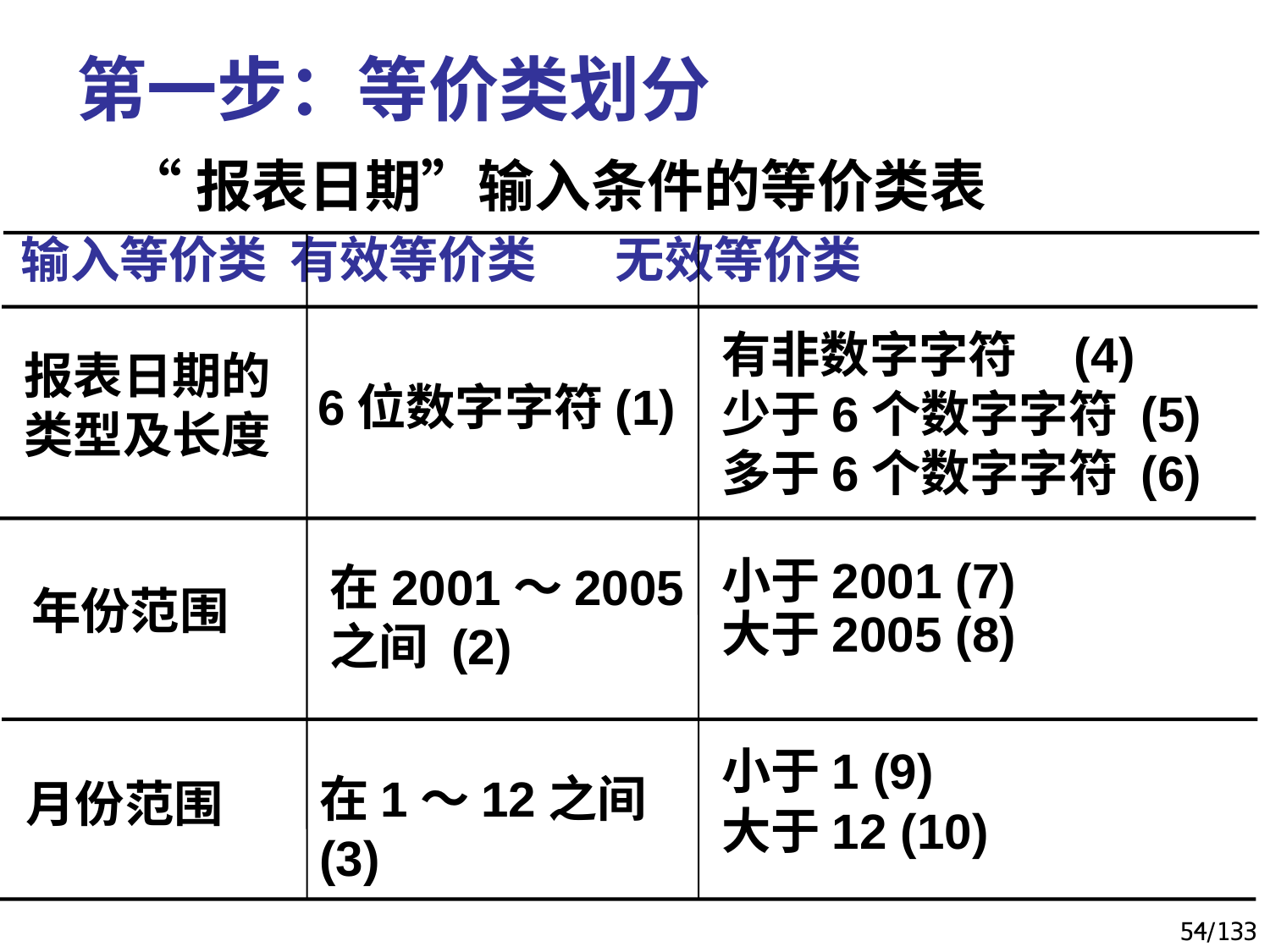

# 第一步：等价类划分
“报表日期”输入条件的等价类表
输入等价类  有效等价类       无效等价类

有非数字字符    (4)
少于6个数字字符 (5)
多于6个数字字符 (6)
报表日期的
类型及长度
6位数字字符(1)

在2001～2005
之间 (2)
小于2001 (7)
大于2005 (8)
年份范围

小于1 (9)
大于12 (10)
在1～12之间(3)
月份范围

54/133